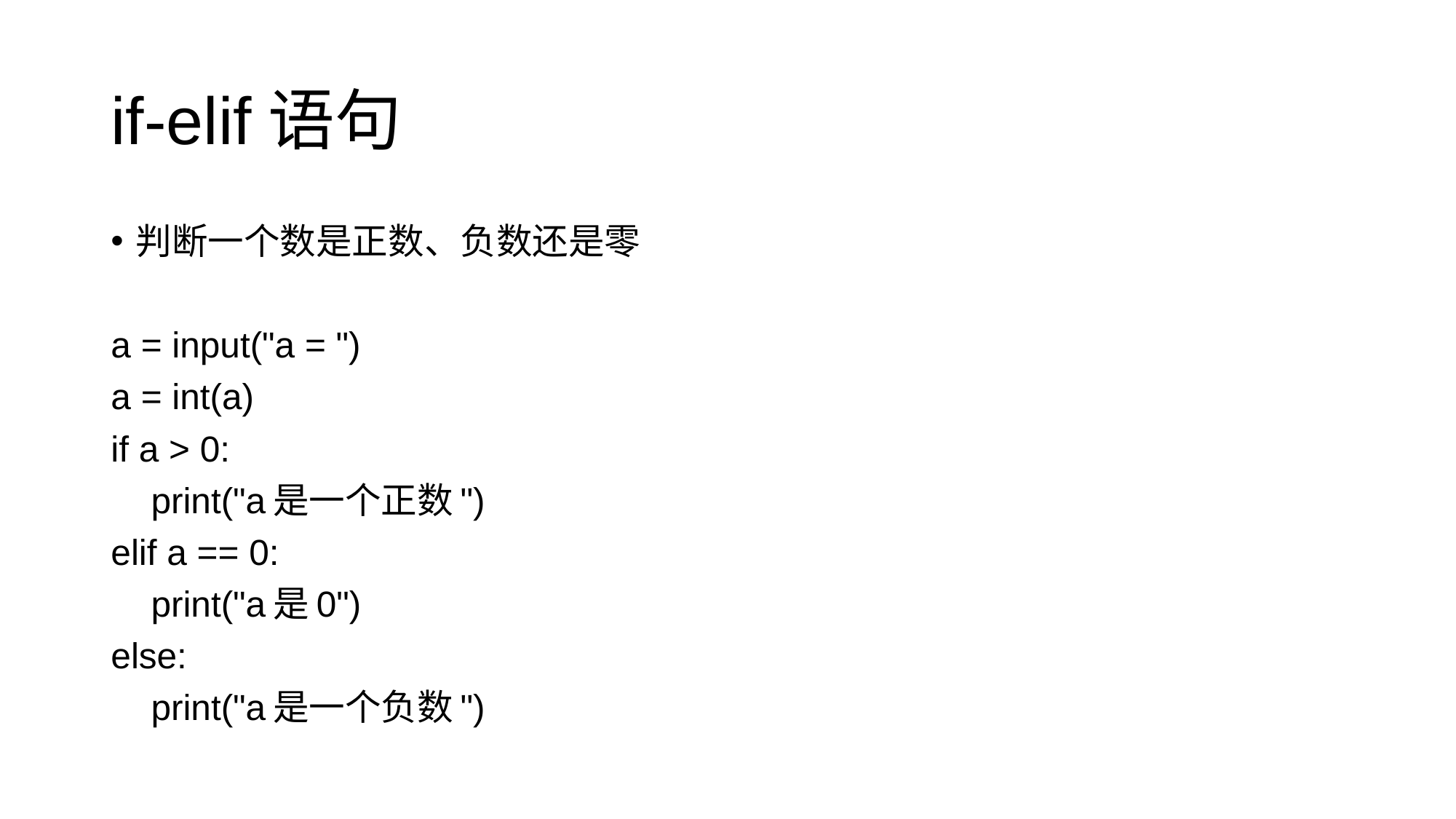

# if-elif语句
判断一个数是正数、负数还是零

a = input("a = ")
a = int(a)
if a > 0:
    print("a是一个正数")
elif a == 0:
    print("a是0")
else:
    print("a是一个负数")